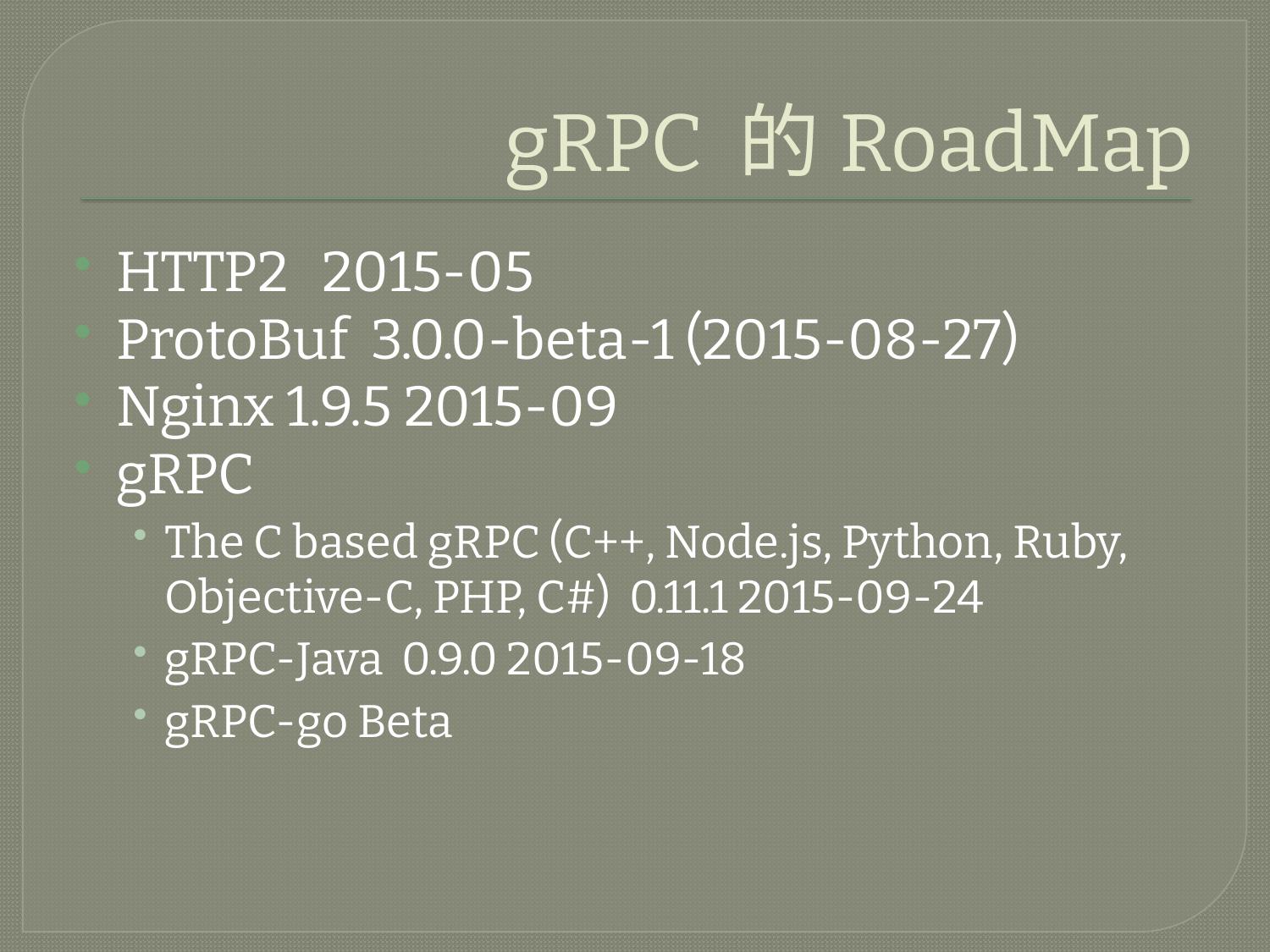

# gRPC 的RoadMap
HTTP2   2015-05
ProtoBuf  3.0.0-beta-1 (2015-08-27)
Nginx 1.9.5 2015-09
gRPC
The C based gRPC (C++, Node.js, Python, Ruby, Objective-C, PHP, C#)  0.11.1 2015-09-24
gRPC-Java  0.9.0 2015-09-18
gRPC-go Beta